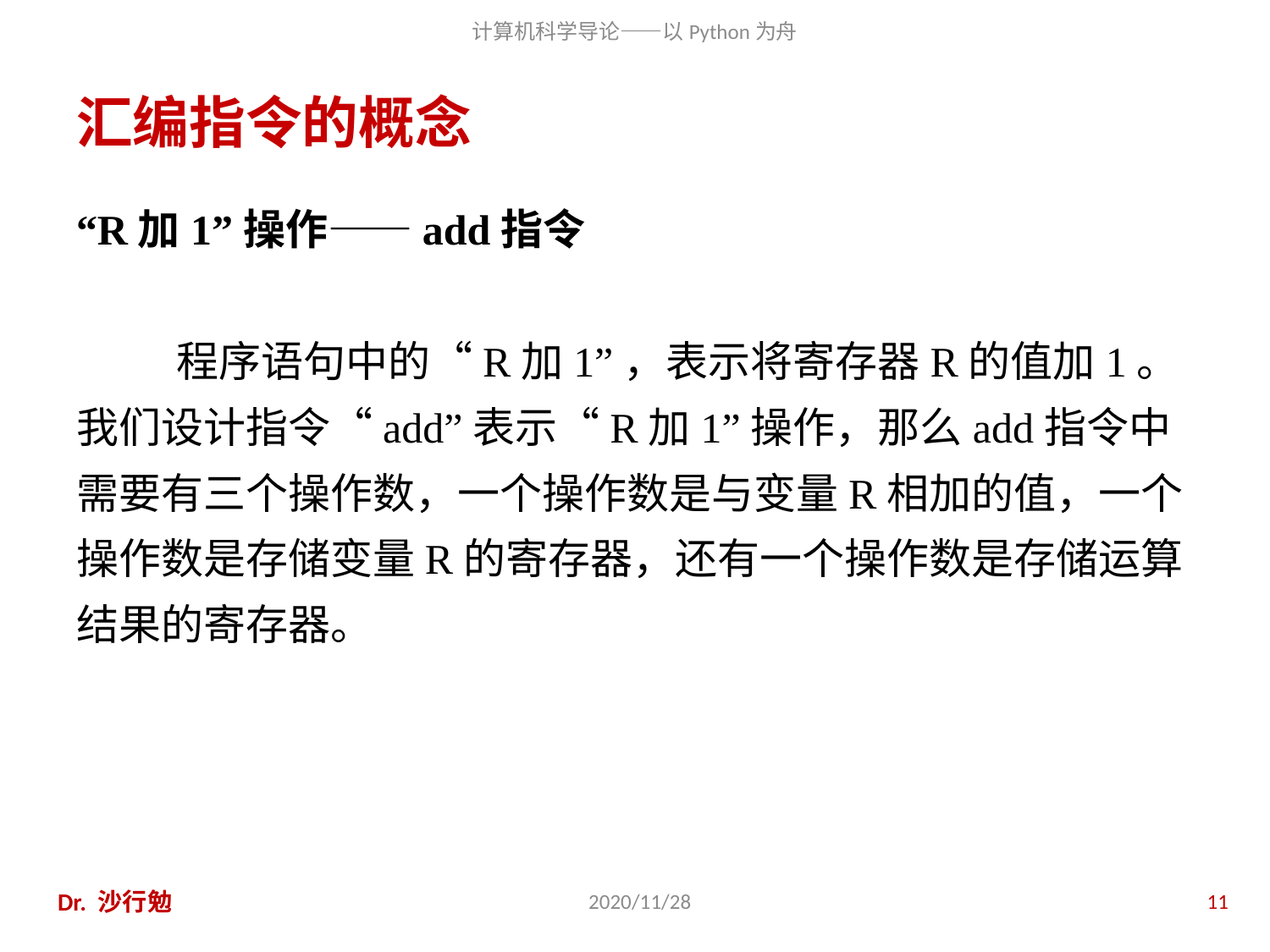

# 汇编指令的概念
“R加1”操作——add指令

程序语句中的“R加1”，表示将寄存器R的值加1。我们设计指令“add”表示“R加1”操作，那么add指令中需要有三个操作数，一个操作数是与变量R相加的值，一个操作数是存储变量R的寄存器，还有一个操作数是存储运算结果的寄存器。

Dr. 沙行勉
2020/11/28
11